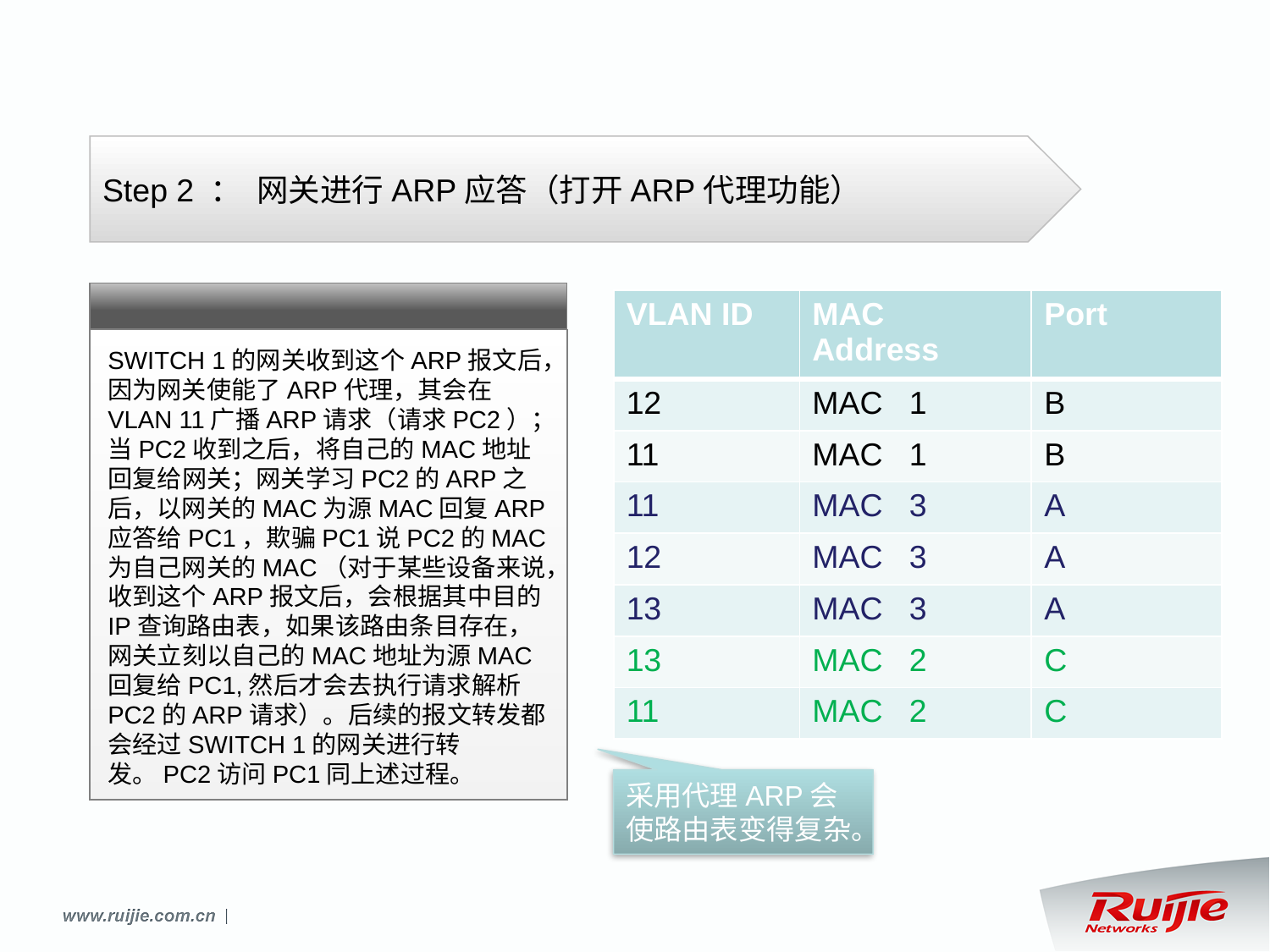

Step 2 ：  网关进行ARP应答（打开ARP代理功能）

SWITCH 1的网关收到这个ARP报文后，因为网关使能了ARP代理，其会在VLAN 11广播ARP请求（请求PC2）；当PC2收到之后，将自己的MAC地址回复给网关；网关学习PC2的ARP之后，以网关的MAC为源MAC回复ARP应答给PC1，欺骗PC1说PC2的MAC为自己网关的MAC（对于某些设备来说，收到这个ARP报文后，会根据其中目的IP查询路由表，如果该路由条目存在，网关立刻以自己的MAC地址为源MAC回复给PC1,然后才会去执行请求解析PC2的ARP请求）。后续的报文转发都会经过SWITCH 1的网关进行转发。PC2访问PC1同上述过程。
| VLAN ID | MAC Address | Port |
| --- | --- | --- |
| 12 | MAC 1 | B |
| 11 | MAC 1 | B |
| 11 | MAC 3 | A |
| 12 | MAC 3 | A |
| 13 | MAC 3 | A |
| 13 | MAC 2 | C |
| 11 | MAC 2 | C |
采用代理ARP会使路由表变得复杂。